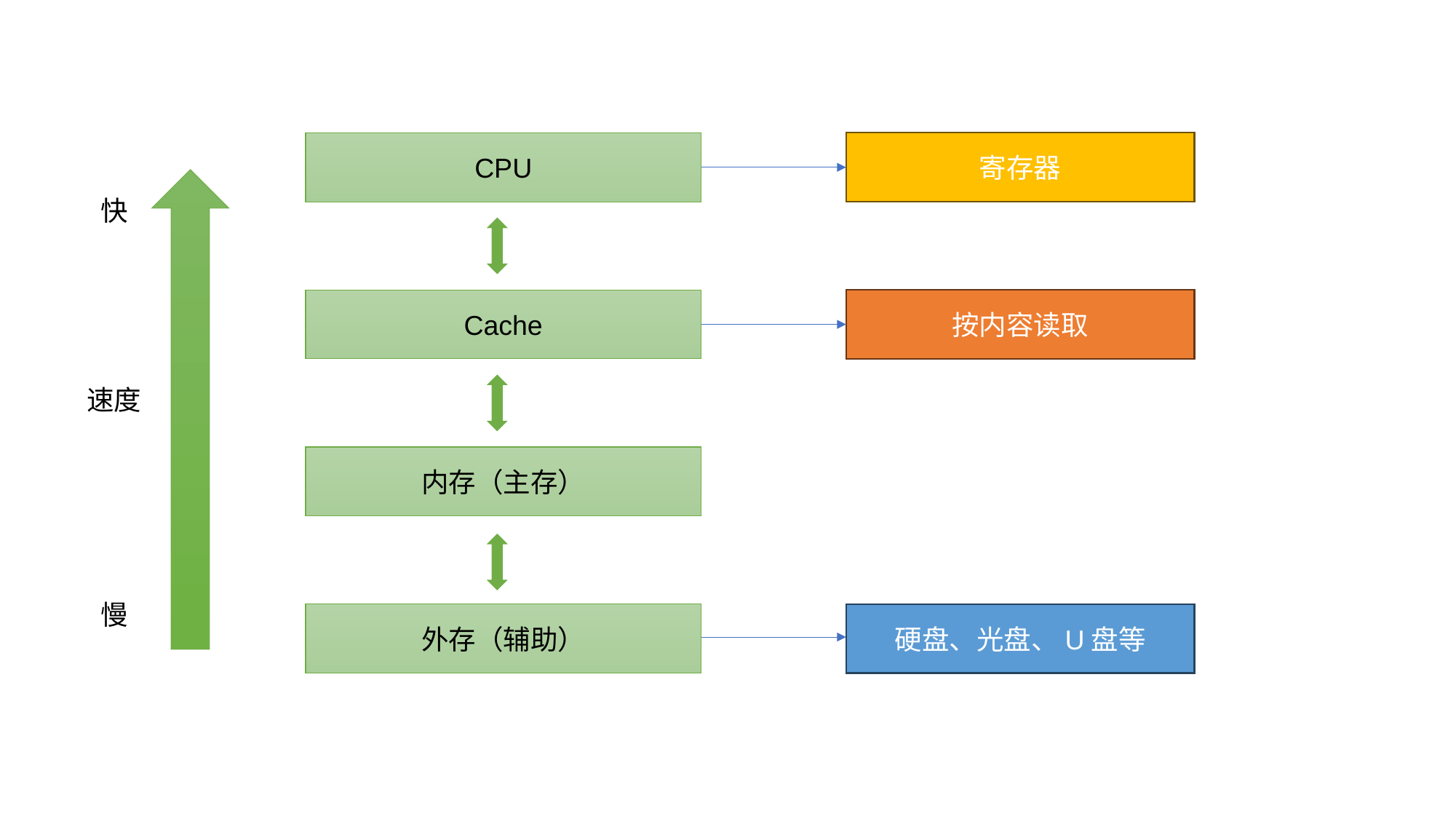

寄存器
CPU

快

按内容读取
Cache

速度
内存（主存）

慢
外存（辅助）
硬盘、光盘、U盘等